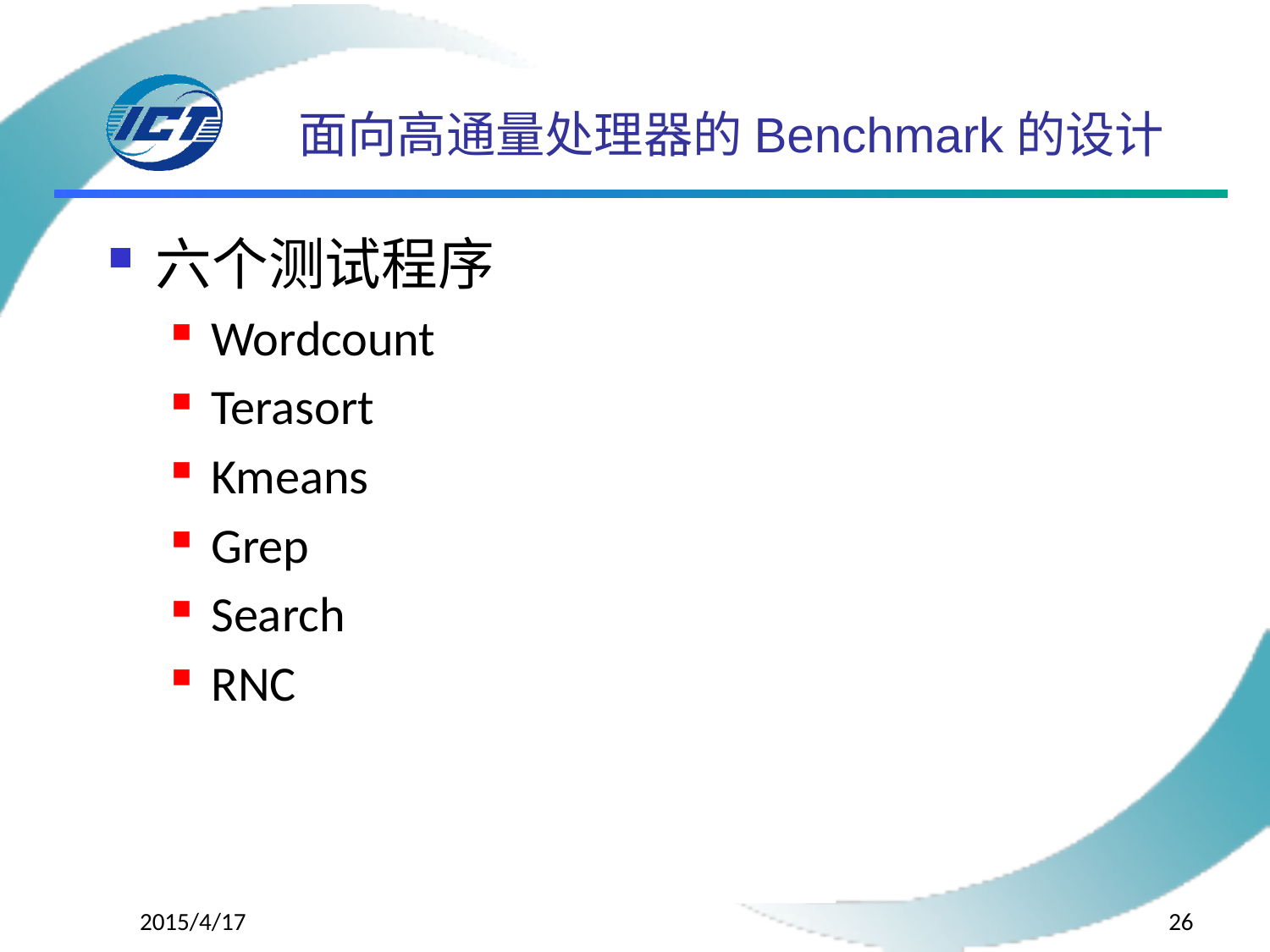

# 面向高通量处理器的Benchmark的设计
六个测试程序
Wordcount
Terasort
Kmeans
Grep
Search
RNC
2015/4/17
26